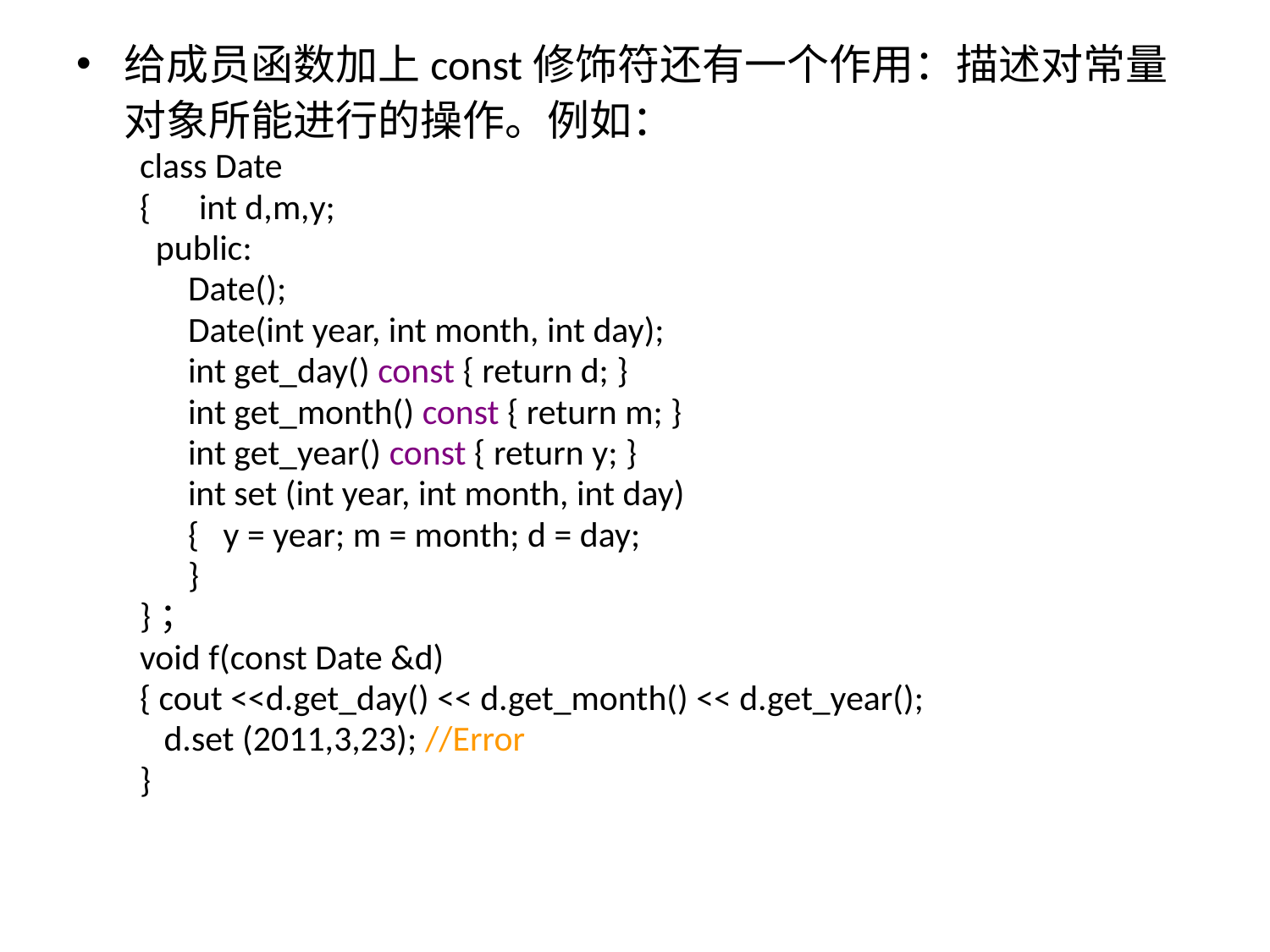

给成员函数加上const修饰符还有一个作用：描述对常量对象所能进行的操作。例如：
class Date
{      int d,m,y;
  public:
      Date();
      Date(int year, int month, int day);
      int get_day() const { return d; }
      int get_month() const { return m; }
      int get_year() const { return y; }
      int set (int year, int month, int day)
      {   y = year; m = month; d = day;
      }
}；
void f(const Date &d)
{ cout <<d.get_day() << d.get_month() << d.get_year();
   d.set (2011,3,23); //Error
}